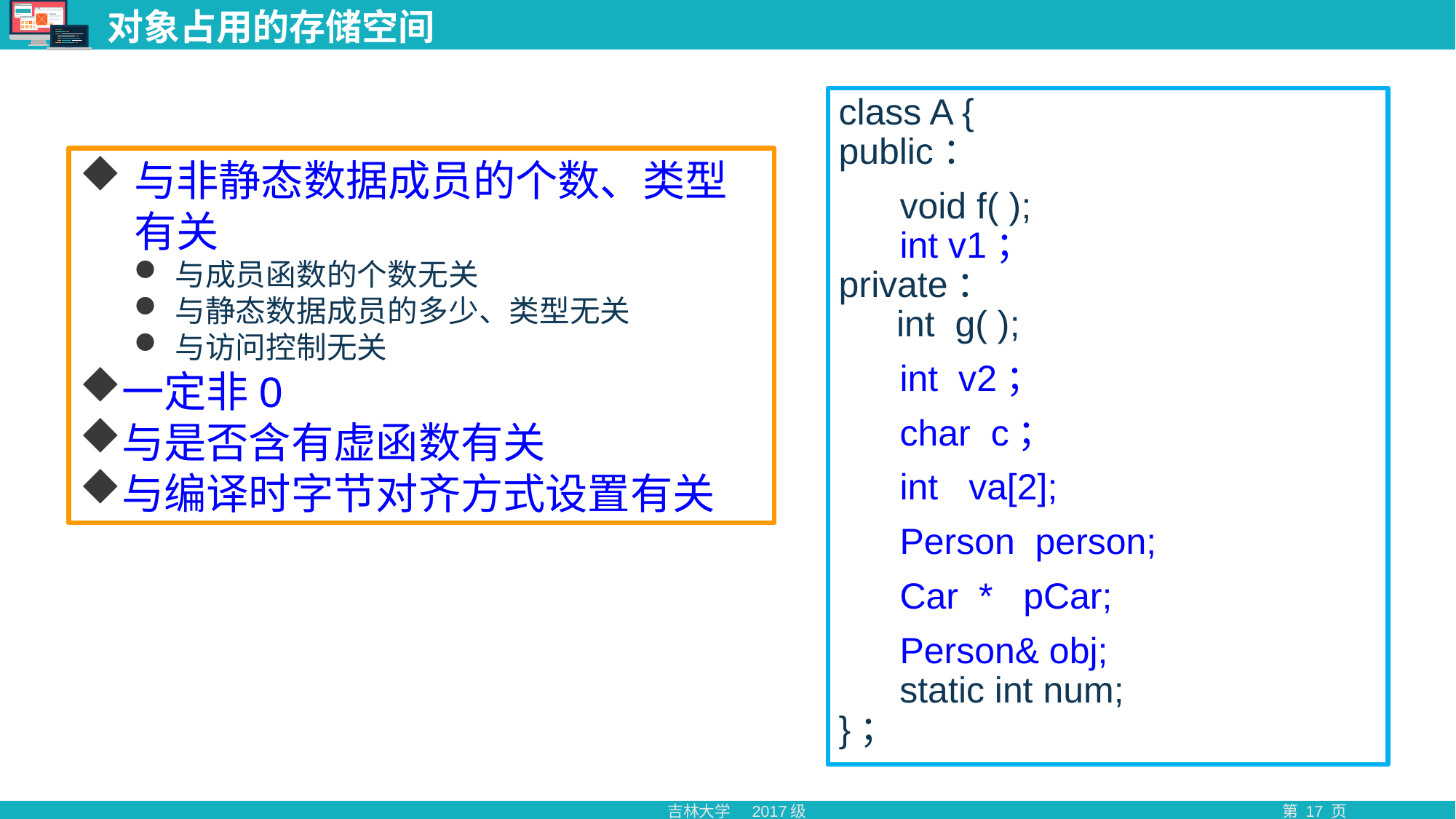

# 对象占用的存储空间
class A {
public：
      void f( );
      int v1；
private：
      int  g( );
      int  v2；
      char  c；
      int   va[2];
      Person  person;
      Car  *   pCar;
      Person& obj;
      static int num;
}；
与非静态数据成员的个数、类型有关
与成员函数的个数无关
与静态数据成员的多少、类型无关
与访问控制无关
一定非0
与是否含有虚函数有关
与编译时字节对齐方式设置有关